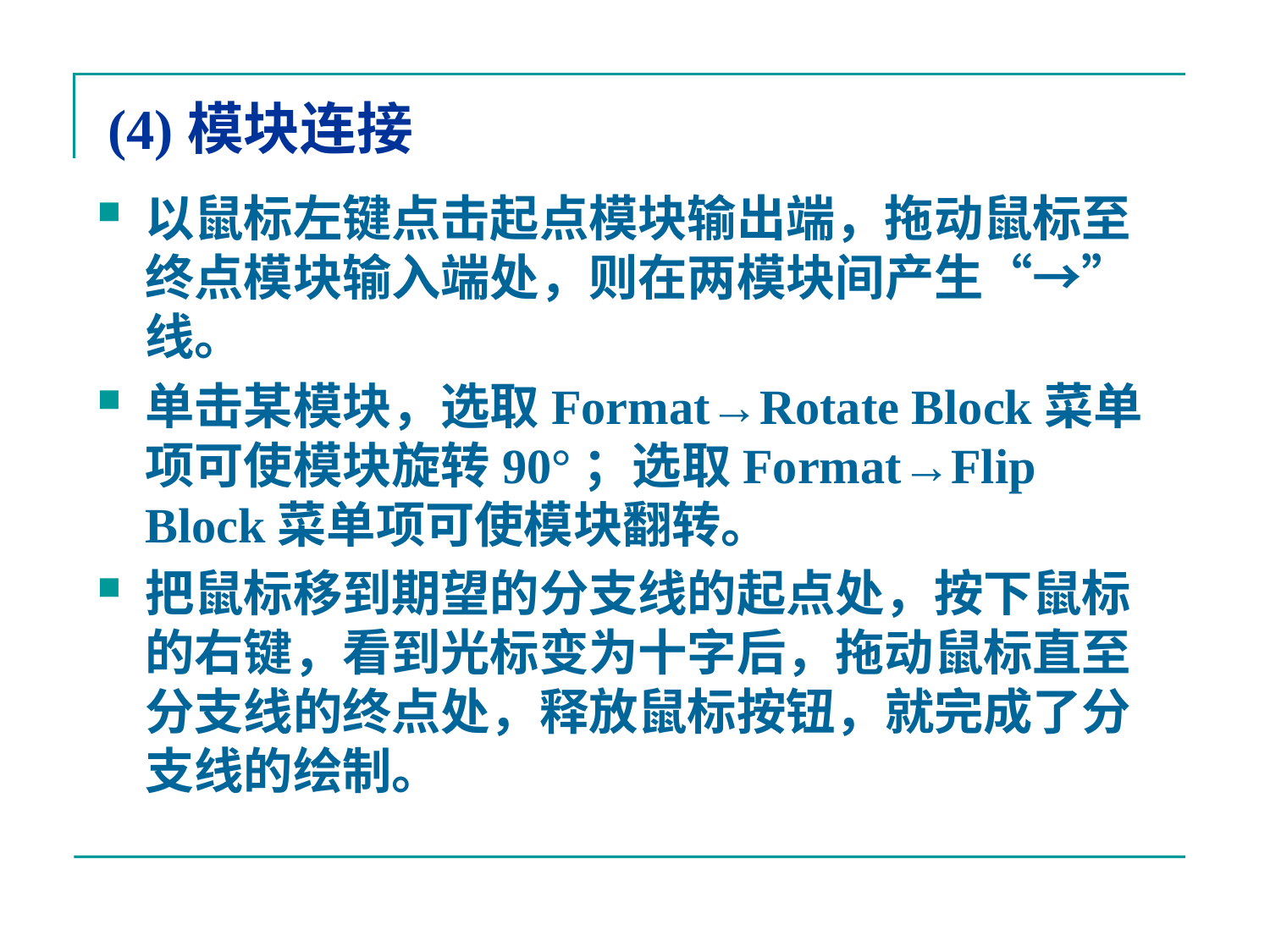

# (4)模块连接
以鼠标左键点击起点模块输出端，拖动鼠标至终点模块输入端处，则在两模块间产生“→”线。
单击某模块，选取Format→Rotate Block菜单项可使模块旋转90°；选取Format→Flip Block菜单项可使模块翻转。
把鼠标移到期望的分支线的起点处，按下鼠标的右键，看到光标变为十字后，拖动鼠标直至分支线的终点处，释放鼠标按钮，就完成了分支线的绘制。